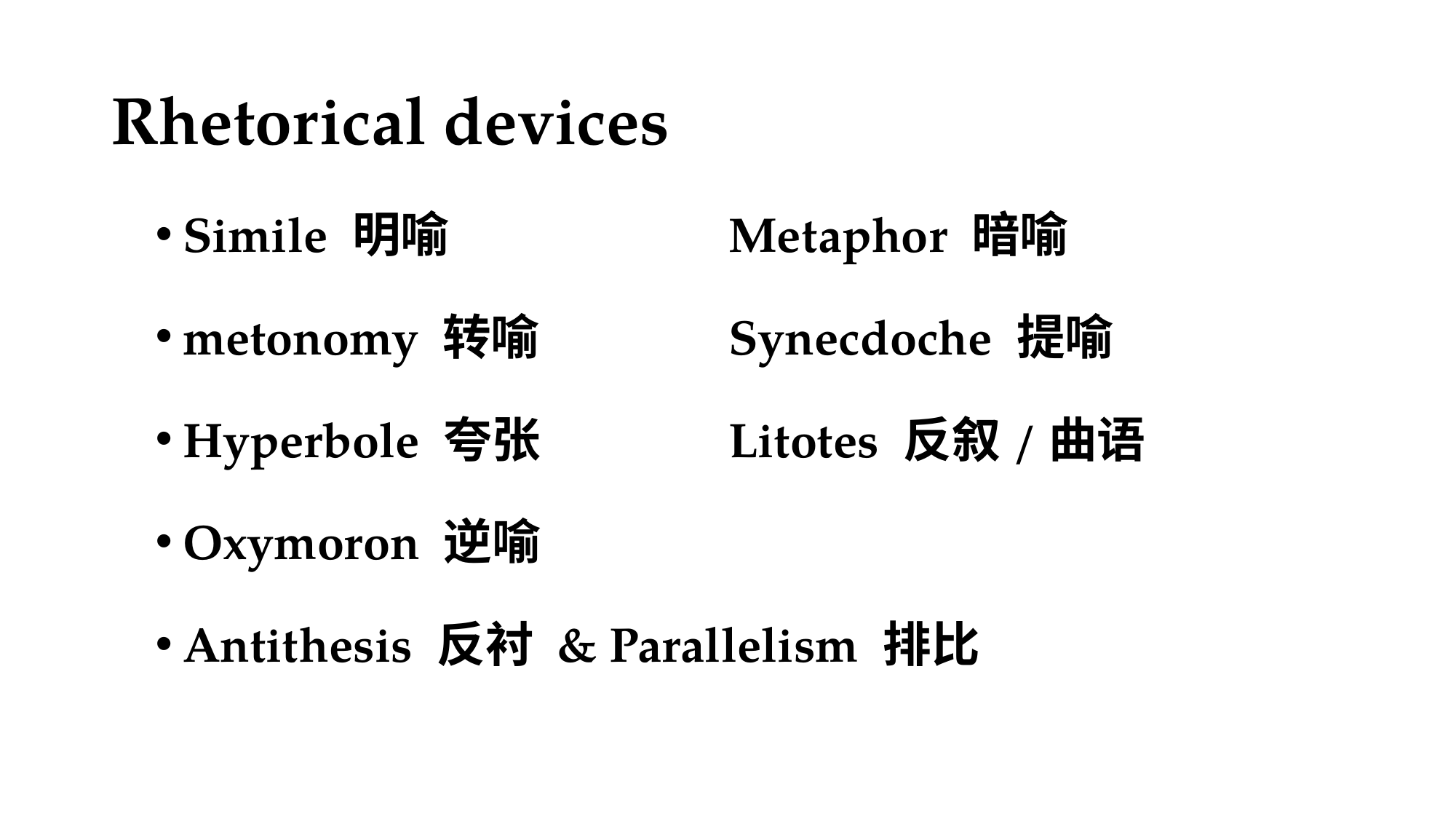

# Rhetorical devices
Simile 明喻  			Metaphor 暗喻
metonomy 转喻 		Synecdoche 提喻
Hyperbole 夸张		Litotes 反叙/曲语
Oxymoron 逆喻
Antithesis 反衬 & Parallelism 排比